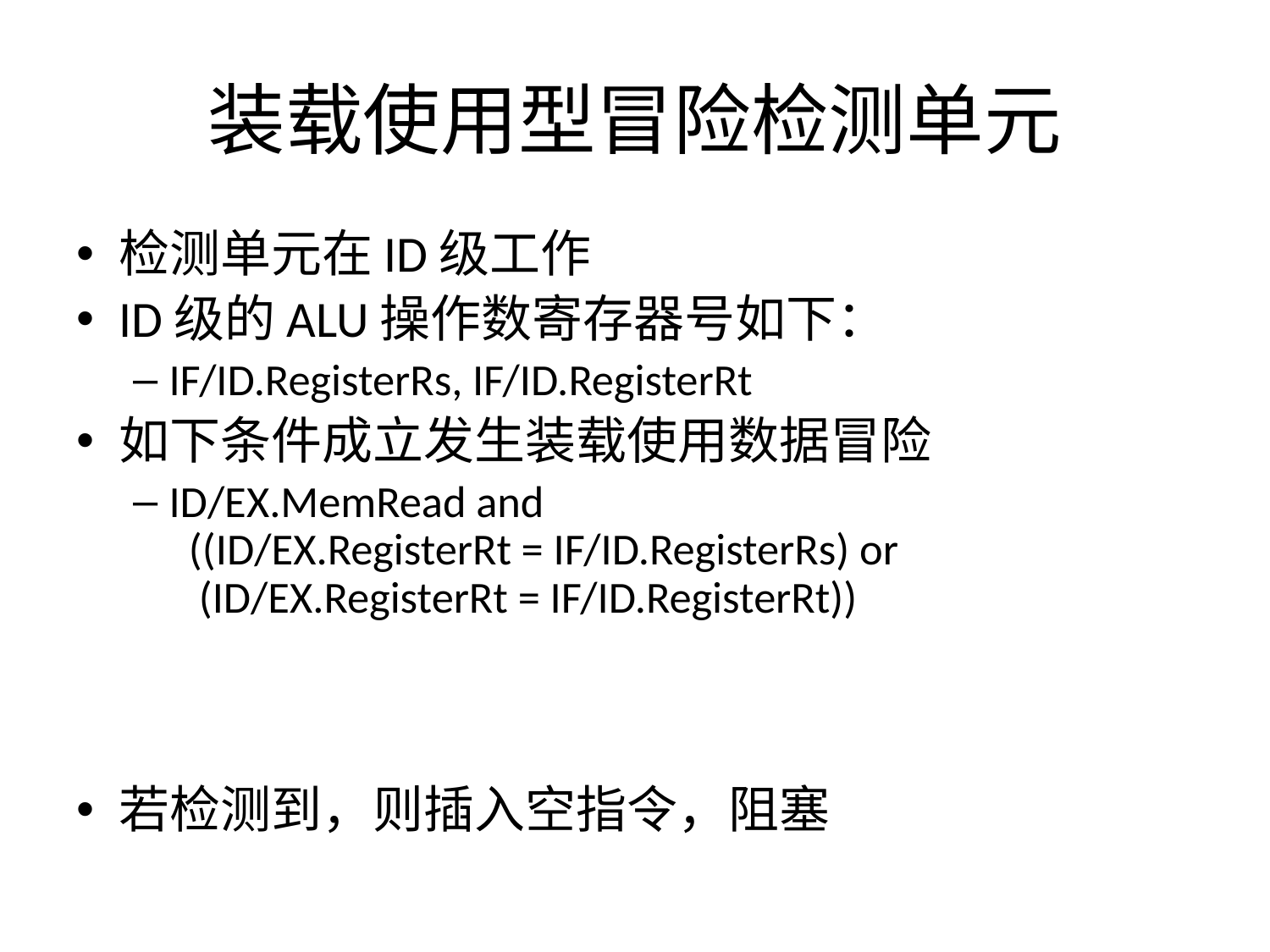

# 装载使用型冒险检测单元
检测单元在ID级工作
ID级的ALU操作数寄存器号如下：
IF/ID.RegisterRs, IF/ID.RegisterRt
如下条件成立发生装载使用数据冒险
ID/EX.MemRead and
  ((ID/EX.RegisterRt = IF/ID.RegisterRs) or
   (ID/EX.RegisterRt = IF/ID.RegisterRt))

若检测到，则插入空指令，阻塞